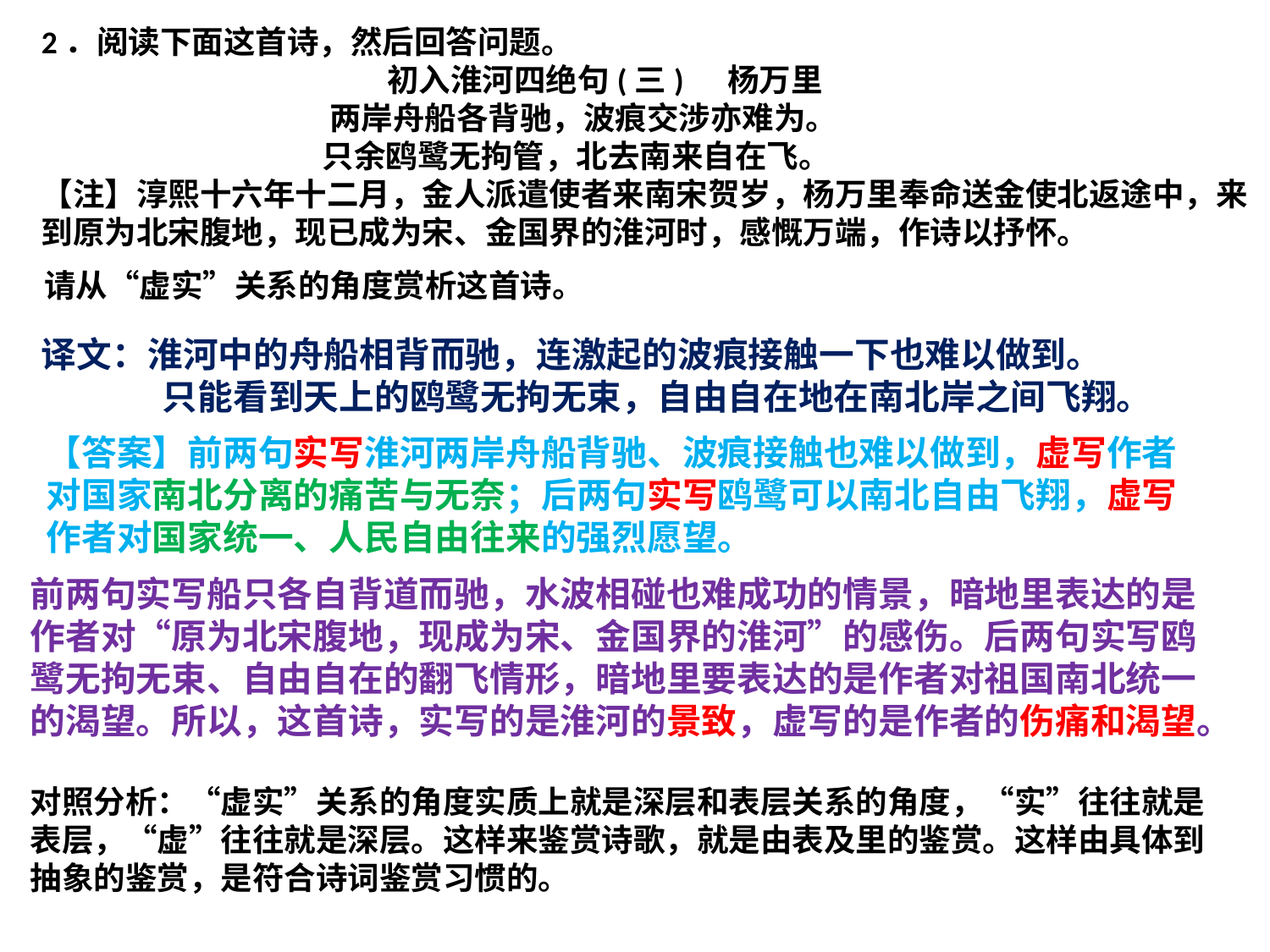

2．阅读下面这首诗，然后回答问题。
                                               初入淮河四绝句(三)     杨万里
                                       两岸舟船各背驰，波痕交涉亦难为。
                                      只余鸥鹭无拘管，北去南来自在飞。
【注】淳熙十六年十二月，金人派遣使者来南宋贺岁，杨万里奉命送金使北返途中，来到原为北宋腹地，现已成为宋、金国界的淮河时，感慨万端，作诗以抒怀。
请从“虚实”关系的角度赏析这首诗。
译文：淮河中的舟船相背而驰，连激起的波痕接触一下也难以做到。
              只能看到天上的鸥鹭无拘无束，自由自在地在南北岸之间飞翔。
【答案】前两句实写淮河两岸舟船背驰、波痕接触也难以做到，虚写作者对国家南北分离的痛苦与无奈；后两句实写鸥鹭可以南北自由飞翔，虚写作者对国家统一、人民自由往来的强烈愿望。
前两句实写船只各自背道而驰，水波相碰也难成功的情景，暗地里表达的是作者对“原为北宋腹地，现成为宋、金国界的淮河”的感伤。后两句实写鸥鹭无拘无束、自由自在的翻飞情形，暗地里要表达的是作者对祖国南北统一的渴望。所以，这首诗，实写的是淮河的景致，虚写的是作者的伤痛和渴望。
对照分析：“虚实”关系的角度实质上就是深层和表层关系的角度，“实”往往就是表层，“虚”往往就是深层。这样来鉴赏诗歌，就是由表及里的鉴赏。这样由具体到抽象的鉴赏，是符合诗词鉴赏习惯的。